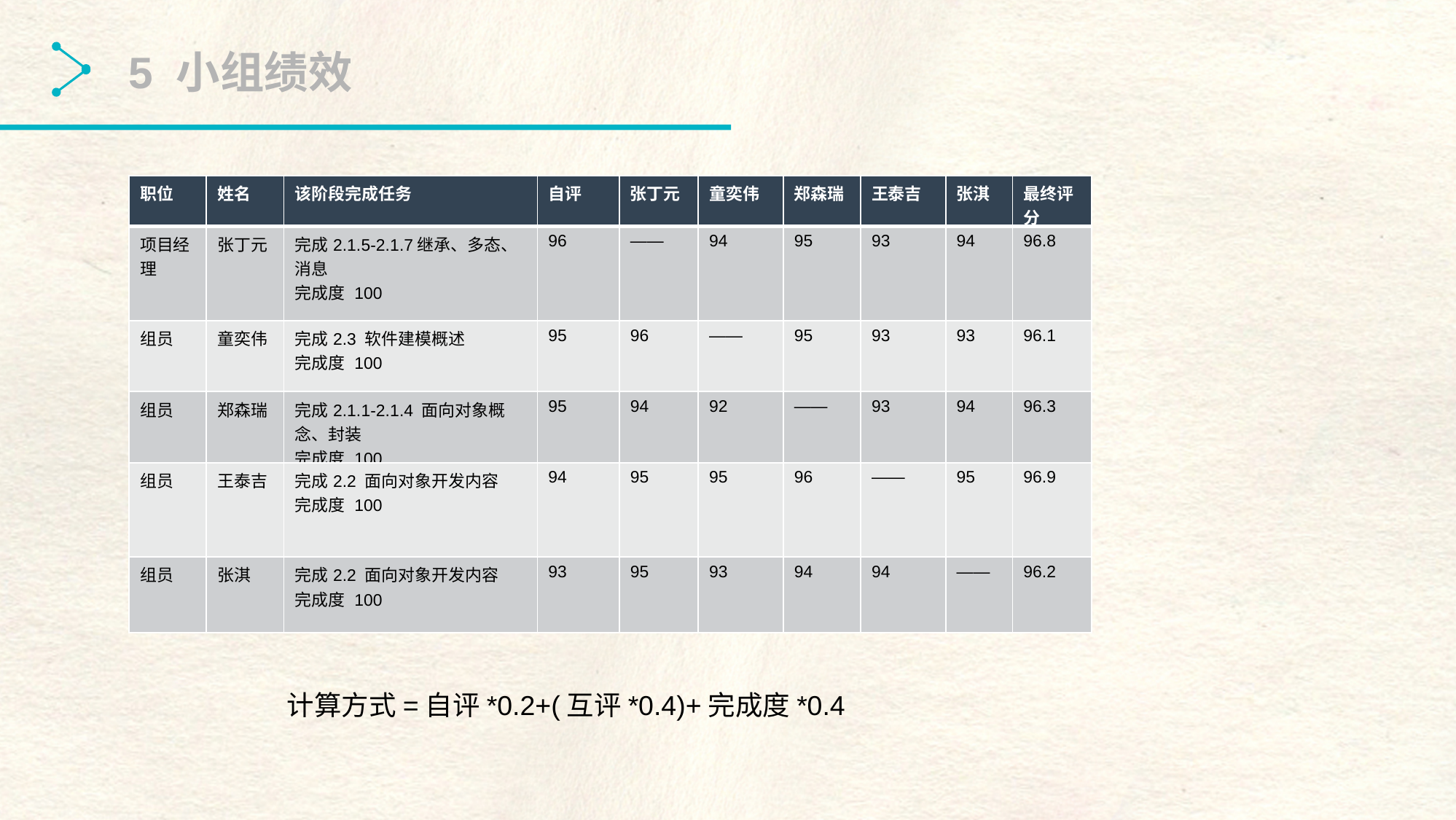

5 小组绩效

| 职位 | 姓名 | 该阶段完成任务 | 自评 | 张丁元 | 童奕伟 | 郑森瑞 | 王泰吉 | 张淇 | 最终评分 |
| --- | --- | --- | --- | --- | --- | --- | --- | --- | --- |
| 项目经理 | 张丁元 | 完成2.1.5-2.1.7继承、多态、消息 完成度 100 | 96 | —— | 94 | 95 | 93 | 94 | 96.8 |
| 组员 | 童奕伟 | 完成2.3 软件建模概述 完成度 100 | 95 | 96 | —— | 95 | 93 | 93 | 96.1 |
| 组员 | 郑森瑞 | 完成2.1.1-2.1.4 面向对象概念、封装 完成度 100 | 95 | 94 | 92 | —— | 93 | 94 | 96.3 |
| 组员 | 王泰吉 | 完成2.2 面向对象开发内容 完成度 100 | 94 | 95 | 95 | 96 | —— | 95 | 96.9 |
| 组员 | 张淇 | 完成2.2 面向对象开发内容 完成度 100 | 93 | 95 | 93 | 94 | 94 | —— | 96.2 |
计算方式=自评*0.2+(互评*0.4)+完成度*0.4